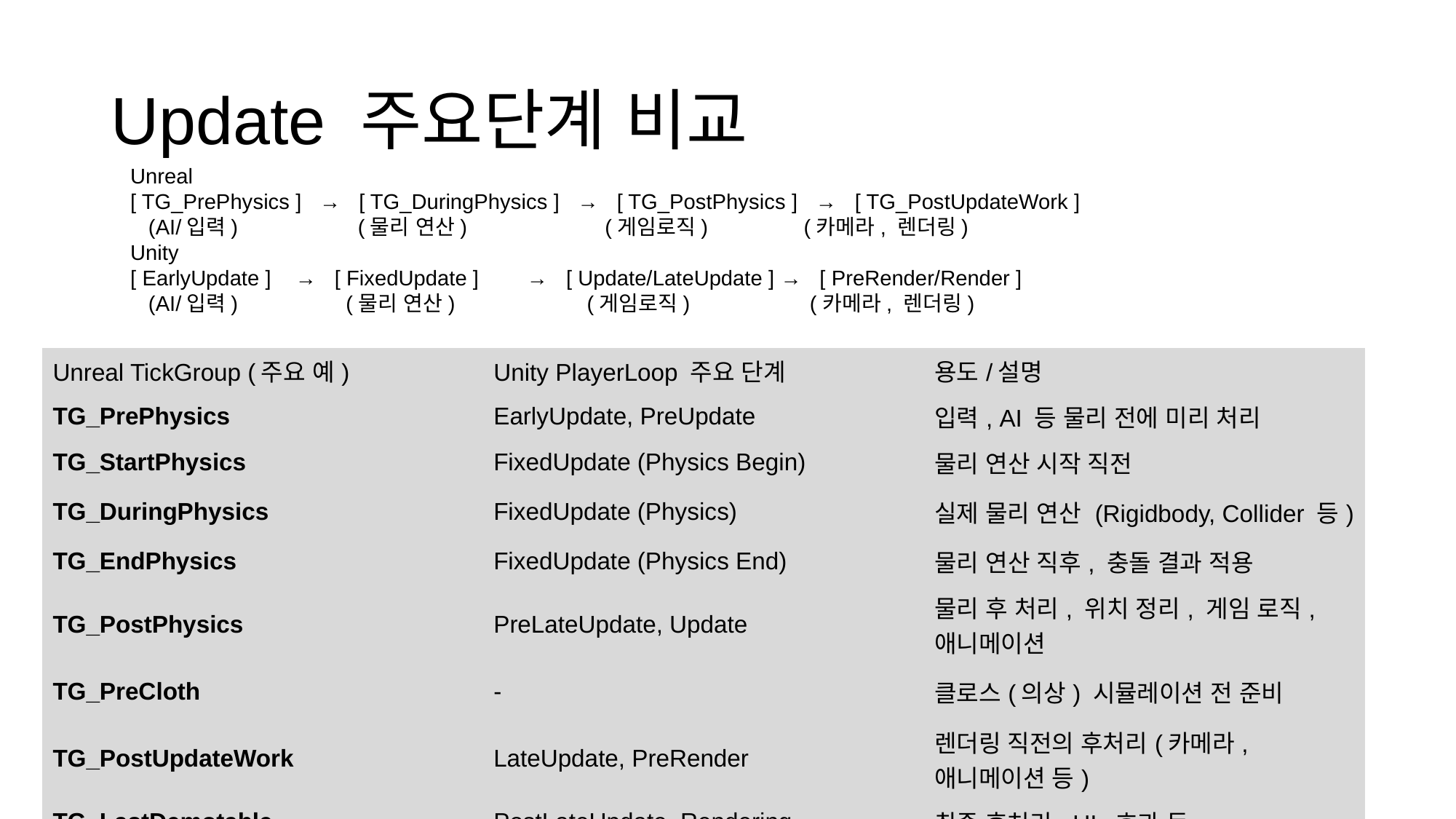

# Update 주요단계 비교
Unreal
[ TG_PrePhysics ]   →   [ TG_DuringPhysics ]   →   [ TG_PostPhysics ]   →   [ TG_PostUpdateWork ]
   (AI/입력)                    (물리 연산)                       (게임로직)                (카메라, 렌더링)
Unity
[ EarlyUpdate ]    →   [ FixedUpdate ]        →   [ Update/LateUpdate ] →   [ PreRender/Render ]
   (AI/입력)                  (물리 연산)                      (게임로직)                    (카메라, 렌더링)
| Unreal TickGroup (주요 예) | Unity PlayerLoop 주요 단계 | 용도/설명 |
| --- | --- | --- |
| TG\_PrePhysics | EarlyUpdate, PreUpdate | 입력, AI 등 물리 전에 미리 처리 |
| TG\_StartPhysics | FixedUpdate (Physics Begin) | 물리 연산 시작 직전 |
| TG\_DuringPhysics | FixedUpdate (Physics) | 실제 물리 연산 (Rigidbody, Collider 등) |
| TG\_EndPhysics | FixedUpdate (Physics End) | 물리 연산 직후, 충돌 결과 적용 |
| TG\_PostPhysics | PreLateUpdate, Update | 물리 후 처리, 위치 정리, 게임 로직, 애니메이션 |
| TG\_PreCloth | - | 클로스(의상) 시뮬레이션 전 준비 |
| TG\_PostUpdateWork | LateUpdate, PreRender | 렌더링 직전의 후처리(카메라, 애니메이션 등) |
| TG\_LastDemotable | PostLateUpdate, Rendering | 최종 후처리, UI, 효과 등 |